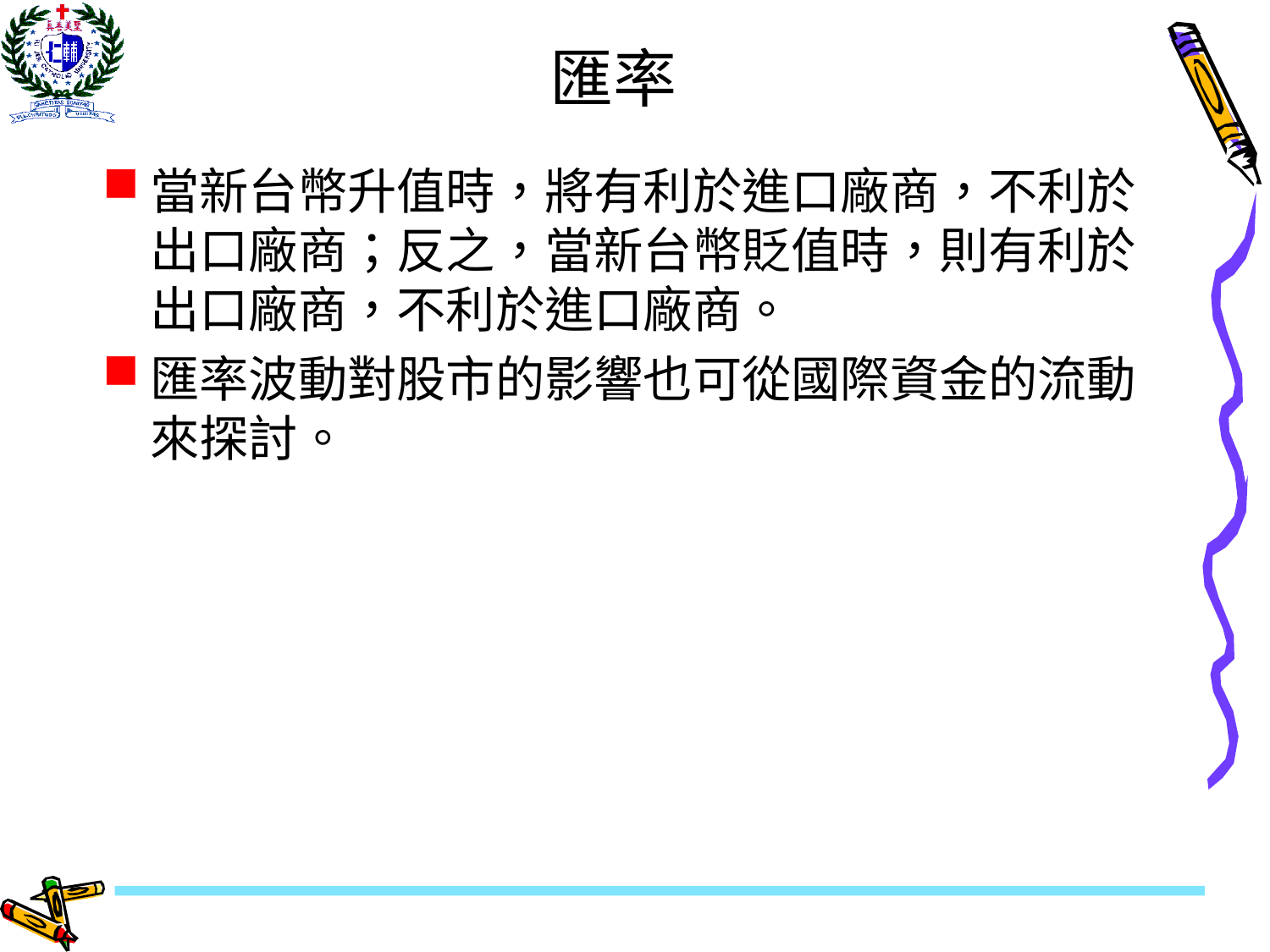

# 匯率
當新台幣升值時，將有利於進口廠商，不利於出口廠商；反之，當新台幣貶值時，則有利於出口廠商，不利於進口廠商。
匯率波動對股市的影響也可從國際資金的流動來探討。